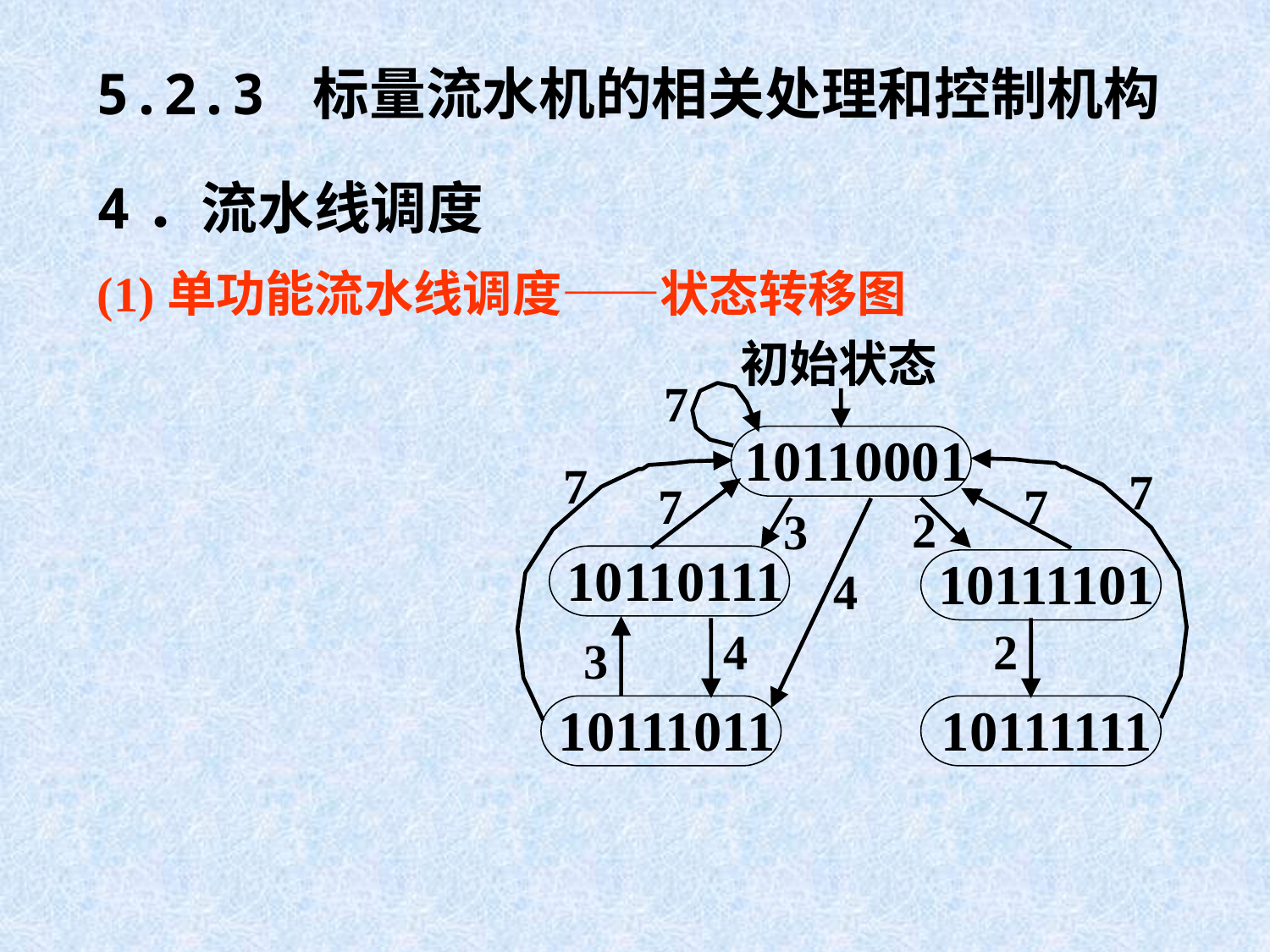

5.2.3 标量流水机的相关处理和控制机构
4．流水线调度
(1)单功能流水线调度——状态转移图
初始状态

7

10110001

7

7

7

7

2

2

10111101

10111111

3

4
10110111

4

3
10111011